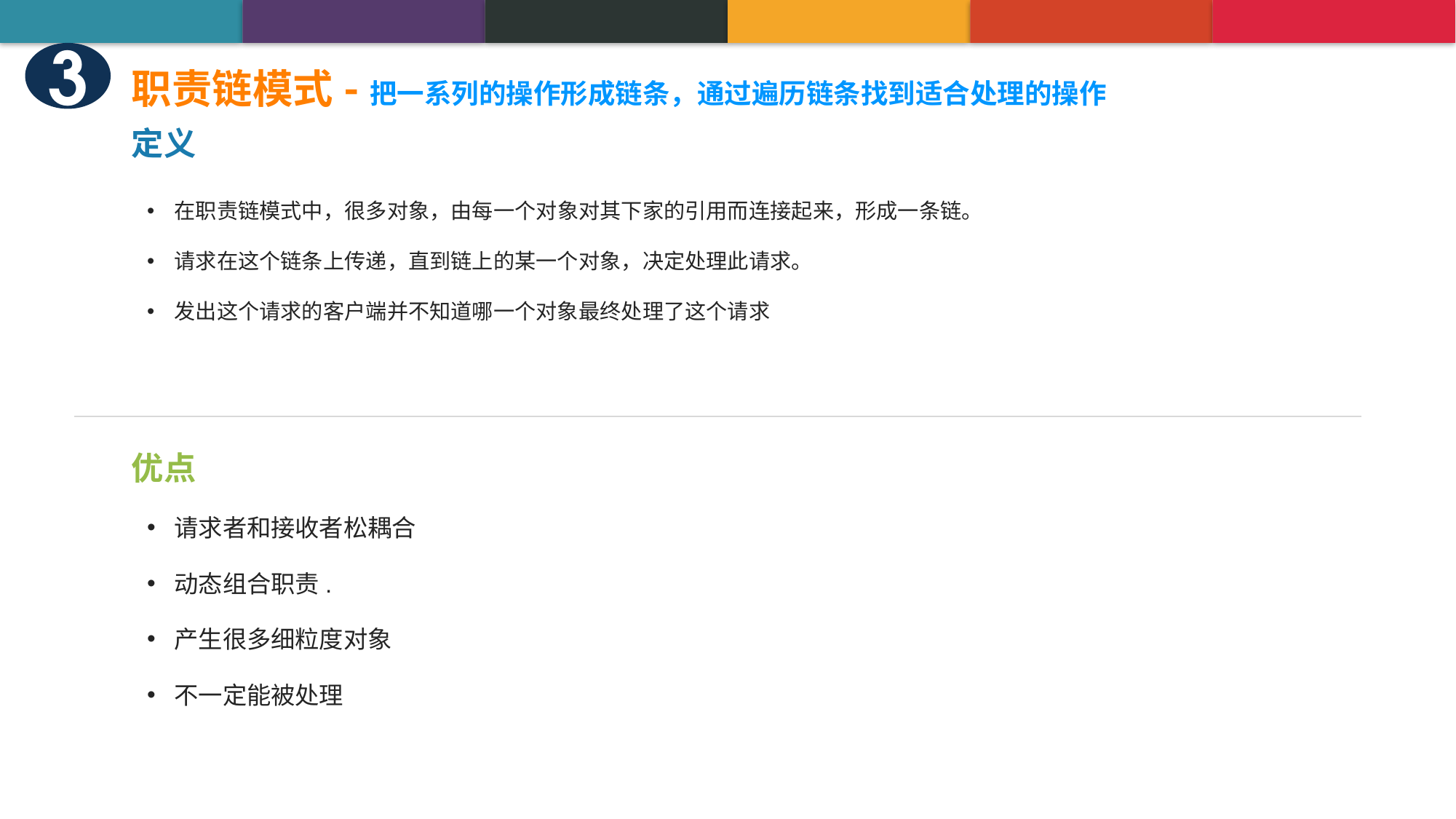

3
职责链模式-把一系列的操作形成链条，通过遍历链条找到适合处理的操作
定义
在职责链模式中，很多对象，由每一个对象对其下家的引用而连接起来，形成一条链。
请求在这个链条上传递，直到链上的某一个对象，决定处理此请求。
发出这个请求的客户端并不知道哪一个对象最终处理了这个请求
优点
请求者和接收者松耦合
动态组合职责.
产生很多细粒度对象
不一定能被处理